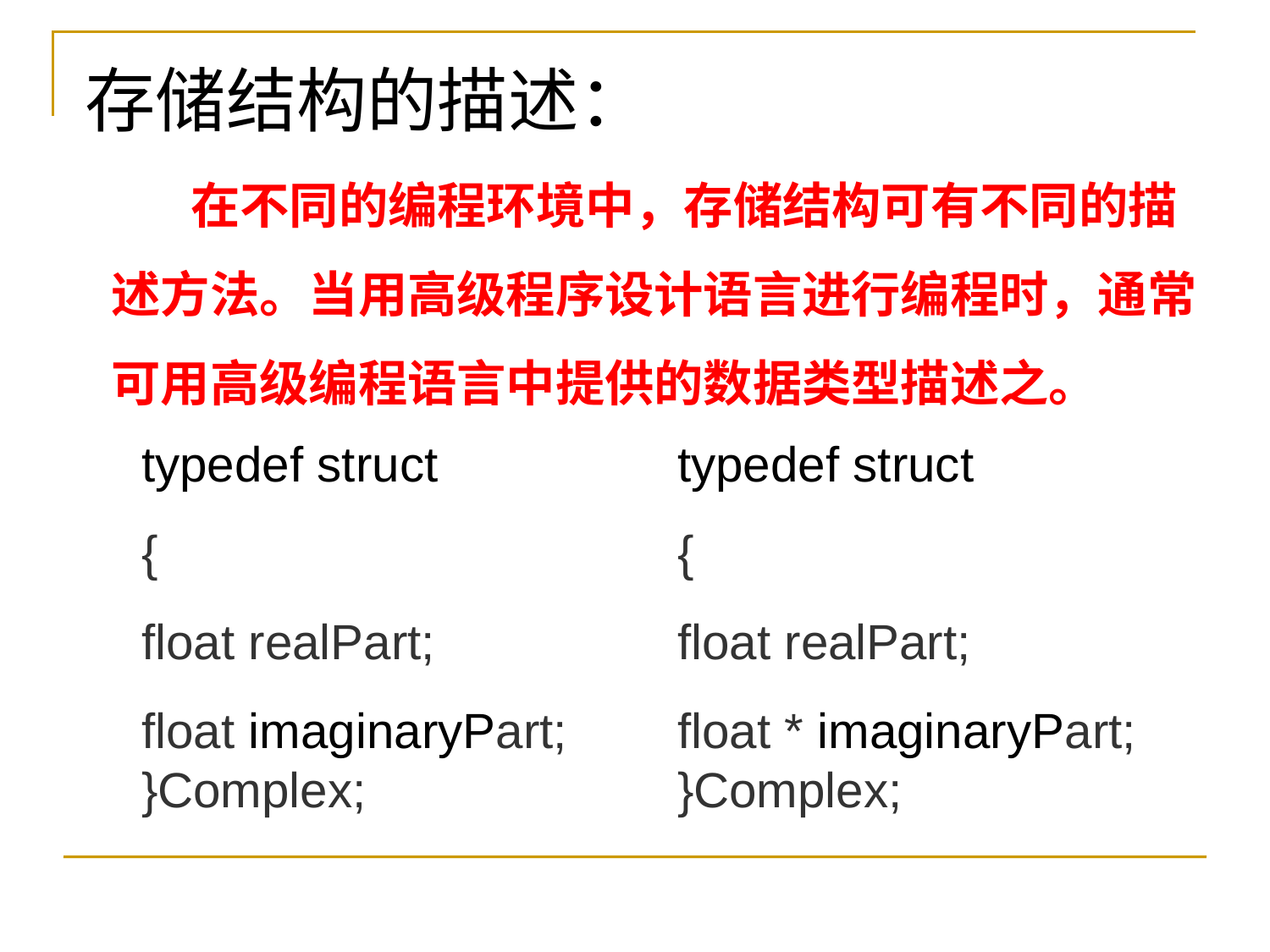

存储结构的描述：
      在不同的编程环境中，存储结构可有不同的描述方法。当用高级程序设计语言进行编程时，通常可用高级编程语言中提供的数据类型描述之。

typedef struct
{
float realPart;
float imaginaryPart;
}Complex;
typedef struct
{
float realPart;
float * imaginaryPart;
}Complex;